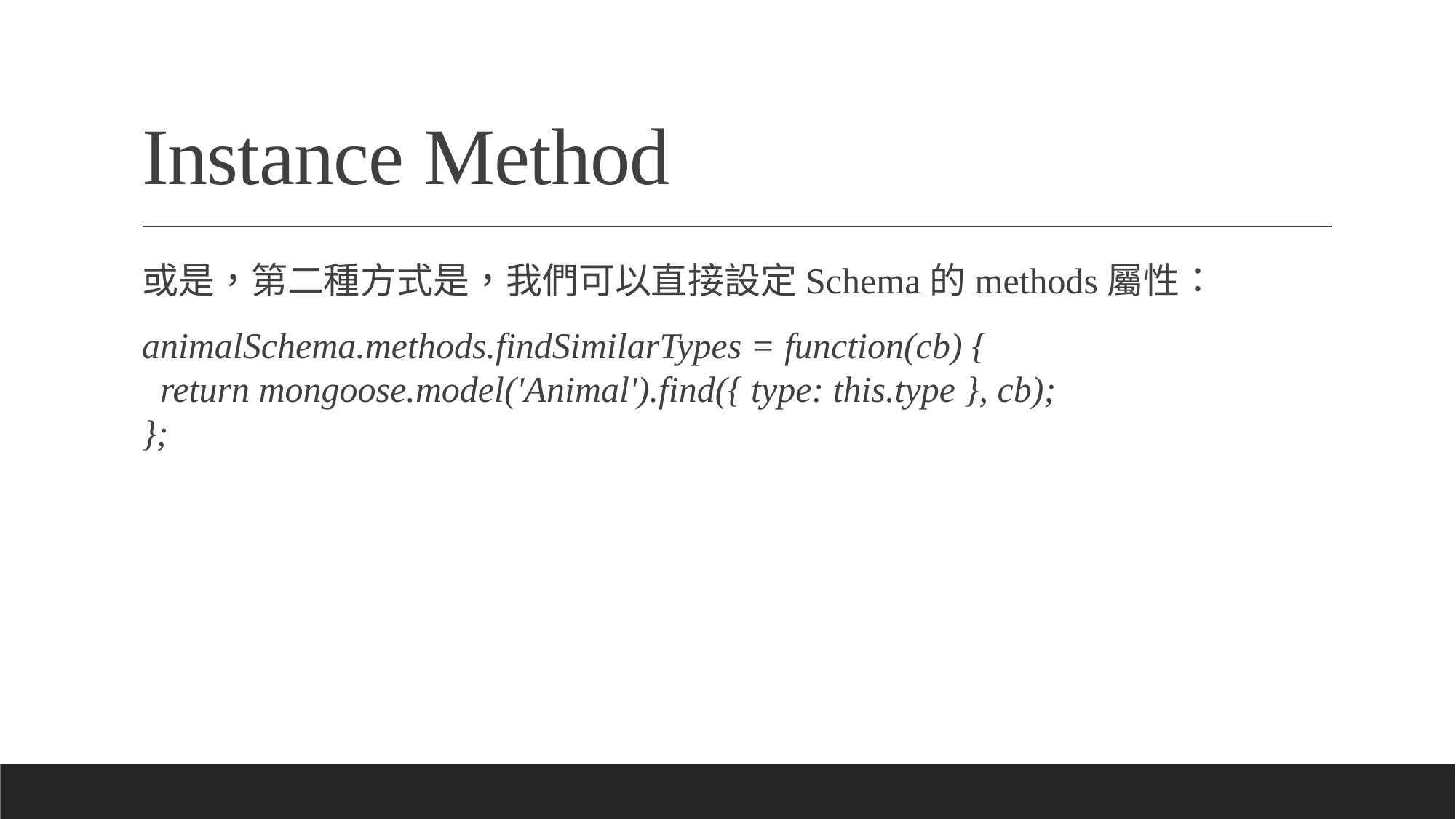

# Instance Method
或是，第二種方式是，我們可以直接設定Schema的methods屬性：
animalSchema.methods.findSimilarTypes = function(cb) {
  return mongoose.model('Animal').find({ type: this.type }, cb);
};